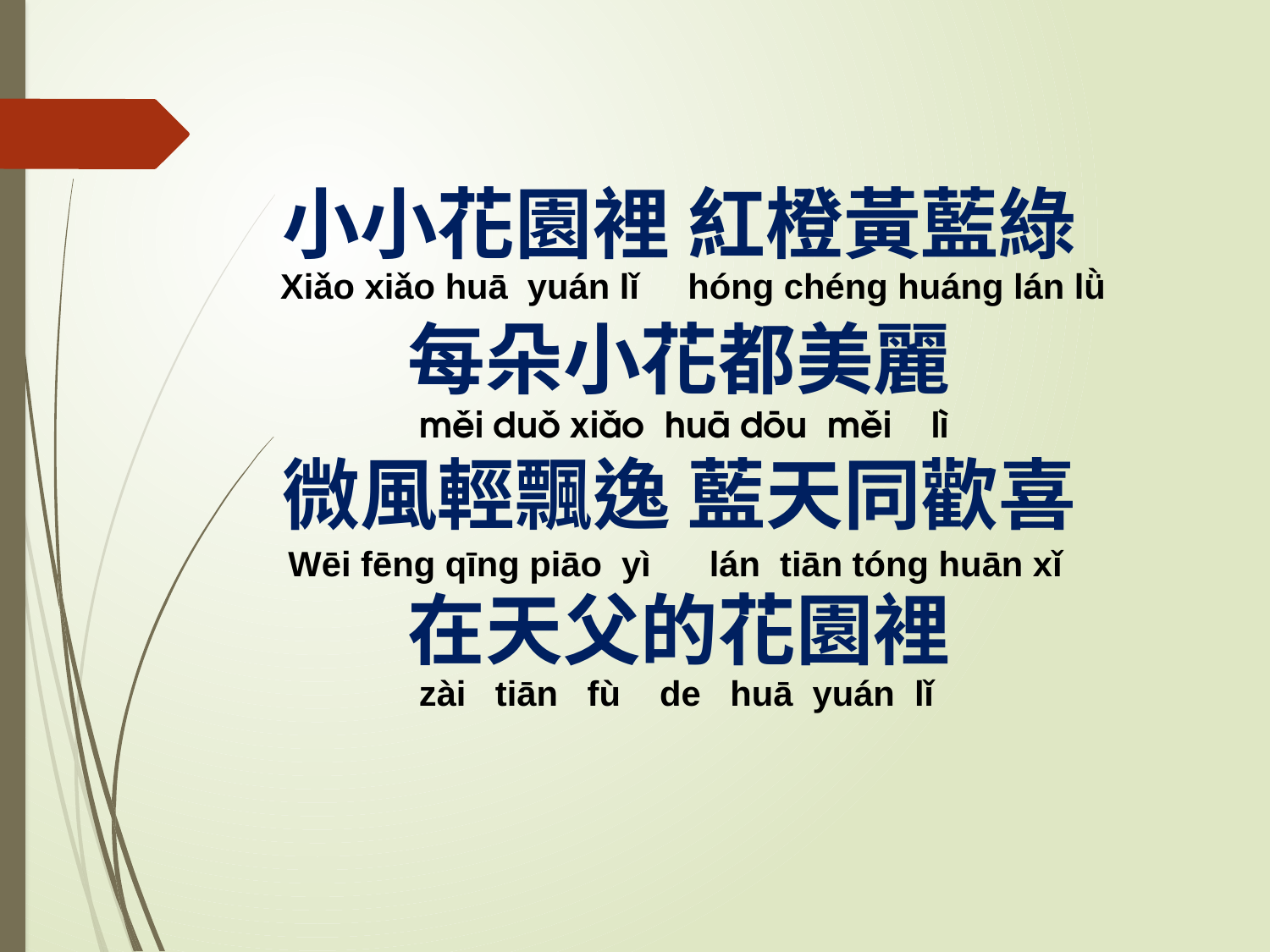

小小花園裡 紅橙黃藍綠

每朵小花都美麗
微風輕飄逸 藍天同歡喜
在天父的花園裡
Xiǎo xiǎo huā  yuán lǐ     hóng chéng huáng lán lǜ
 měi duǒ xiǎo  huā dōu  měi    lì
           Wēi fēng qīng piāo  yì      lán  tiān tóng huān xǐ
  zài   tiān   fù    de   huā  yuán  lǐ